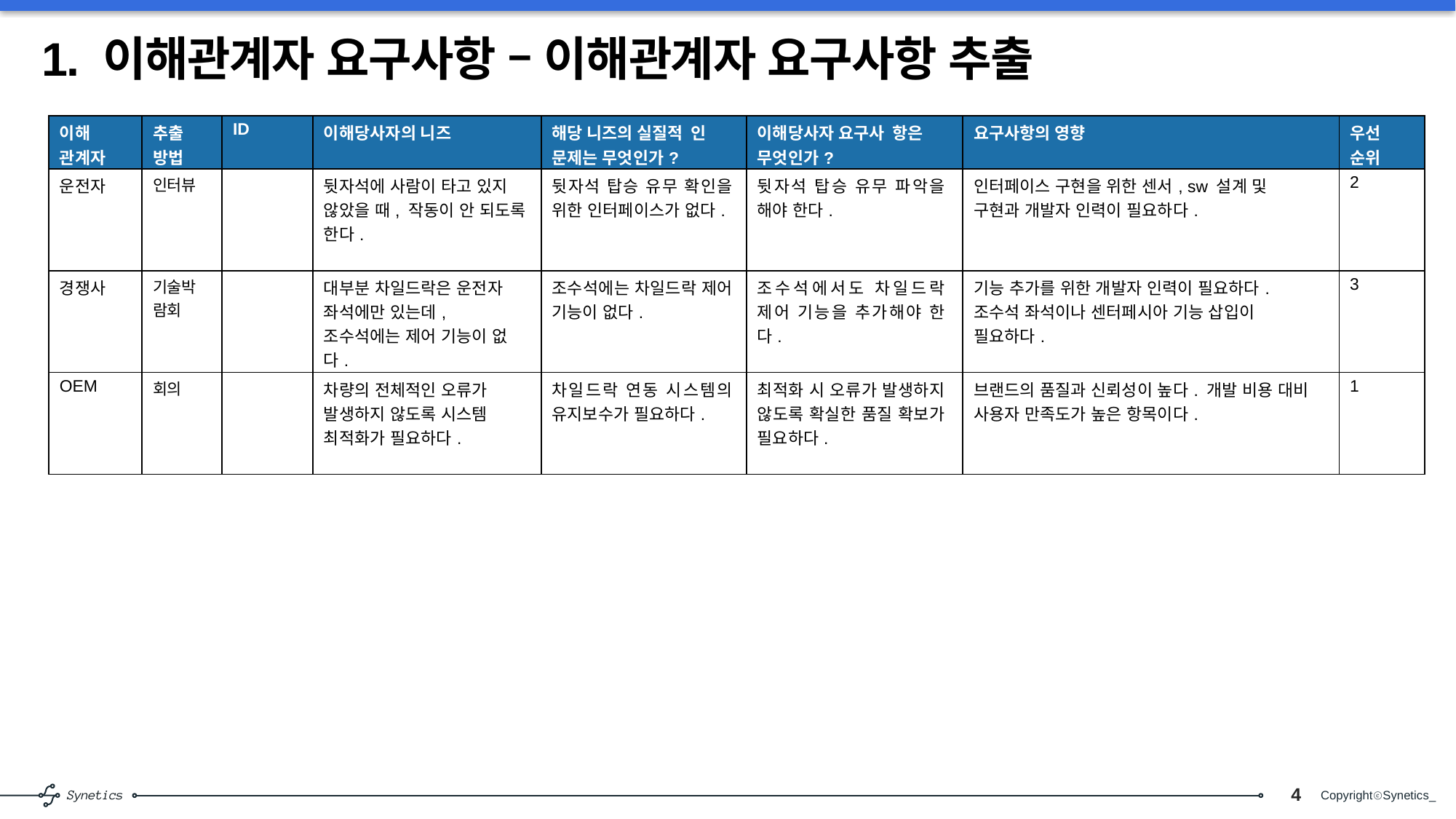

# 1. 이해관계자 요구사항 – 이해관계자 요구사항 추출
| 이해 관계자 | 추출 방법 | ID | 이해당사자의 니즈 | 해당 니즈의 실질적 인 문제는 무엇인가? | 이해당사자 요구사 항은 무엇인가? | 요구사항의 영향 | 우선 순위 |
| --- | --- | --- | --- | --- | --- | --- | --- |
| 운전자 | 인터뷰 |  | 뒷자석에 사람이 타고 있지 않았을 때, 작동이 안 되도록 한다. | 뒷자석 탑승 유무 확인을 위한 인터페이스가 없다. | 뒷자석 탑승 유무 파악을 해야 한다. | 인터페이스 구현을 위한 센서, sw 설계 및 구현과 개발자 인력이 필요하다. | 2 |
| 경쟁사 | 기술박람회 |  | 대부분 차일드락은 운전자 좌석에만 있는데, 조수석에는 제어 기능이 없다. | 조수석에는 차일드락 제어 기능이 없다. | 조수석에서도 차일드락 제어 기능을 추가해야 한다. | 기능 추가를 위한 개발자 인력이 필요하다. 조수석 좌석이나 센터페시아 기능 삽입이 필요하다. | 3 |
| OEM | 회의 |  | 차량의 전체적인 오류가 발생하지 않도록 시스템 최적화가 필요하다. | 차일드락 연동 시스템의 유지보수가 필요하다. | 최적화 시 오류가 발생하지 않도록 확실한 품질 확보가 필요하다. | 브랜드의 품질과 신뢰성이 높다. 개발 비용 대비 사용자 만족도가 높은 항목이다. | 1 |